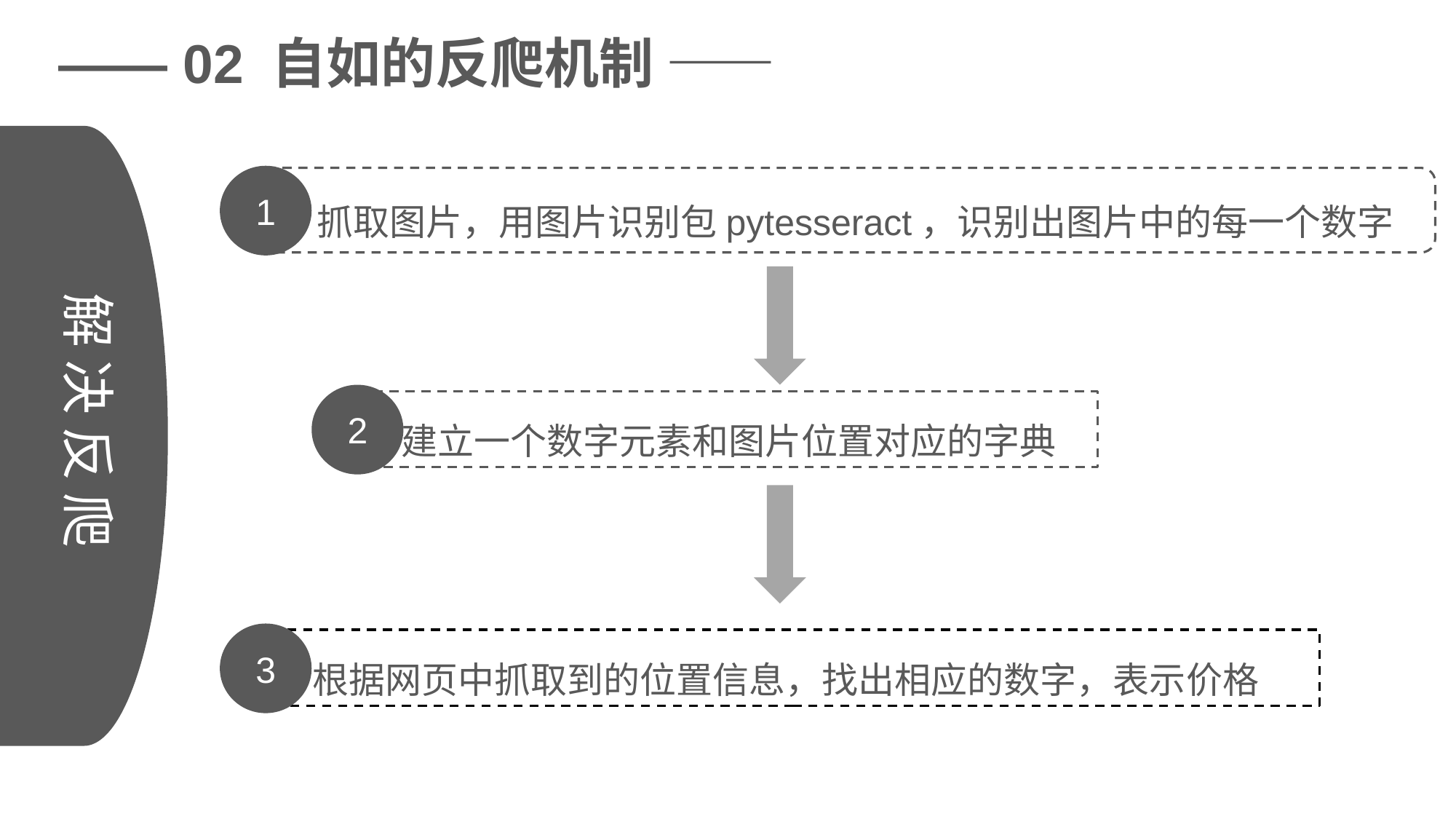

—— 02 自如的反爬机制 ——

1
 抓取图片，用图片识别包pytesseract，识别出图片中的每一个数字

解 决 反 爬
2
   建立一个数字元素和图片位置对应的字典

3
    根据网页中抓取到的位置信息，找出相应的数字，表示价格